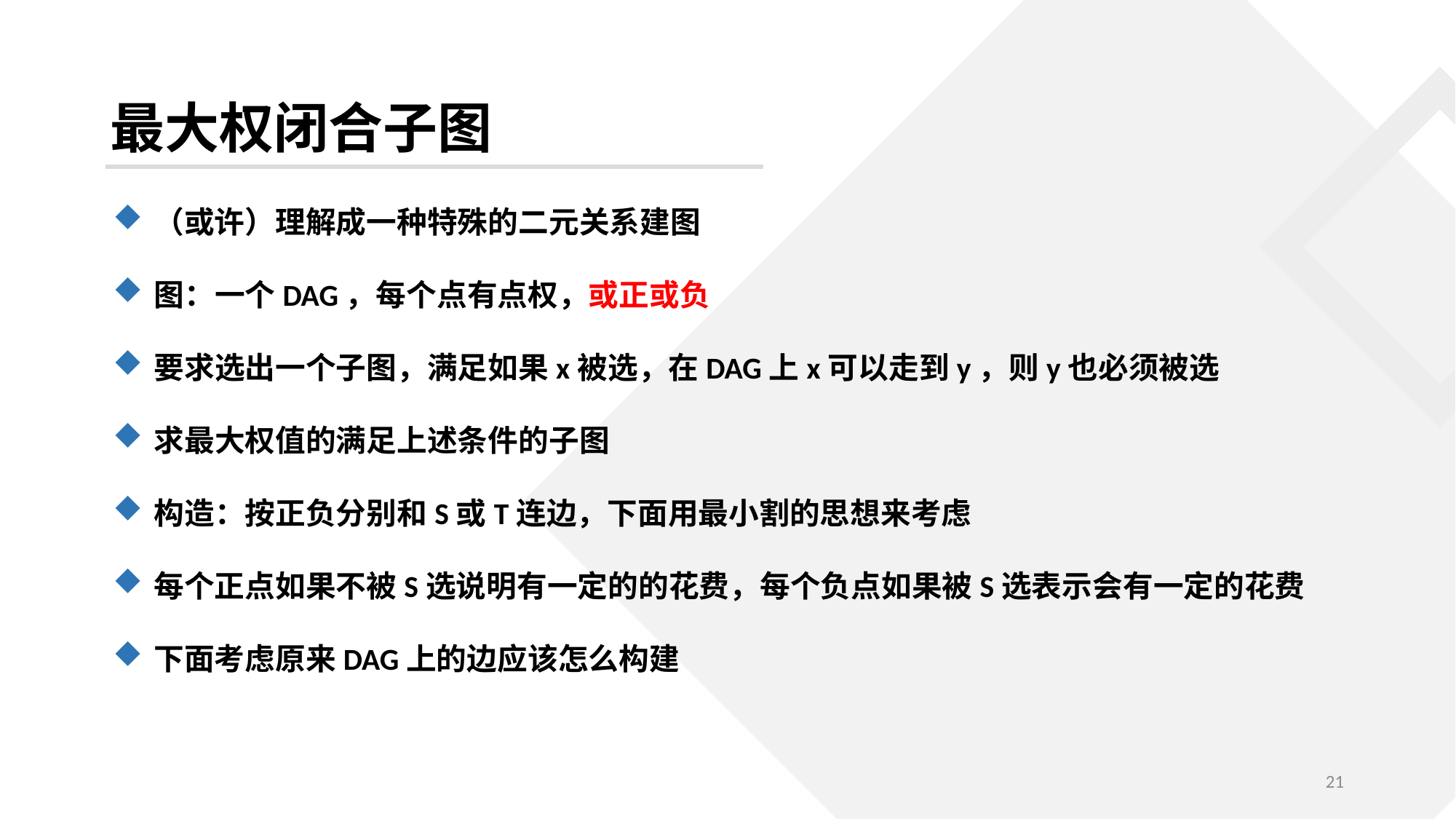

最大权闭合子图
（或许）理解成一种特殊的二元关系建图

图：一个DAG，每个点有点权，或正或负

要求选出一个子图，满足如果x被选，在DAG上x可以走到y，则y也必须被选

求最大权值的满足上述条件的子图

构造：按正负分别和S或T连边，下面用最小割的思想来考虑

每个正点如果不被S选说明有一定的的花费，每个负点如果被S选表示会有一定的花费

下面考虑原来DAG上的边应该怎么构建
21